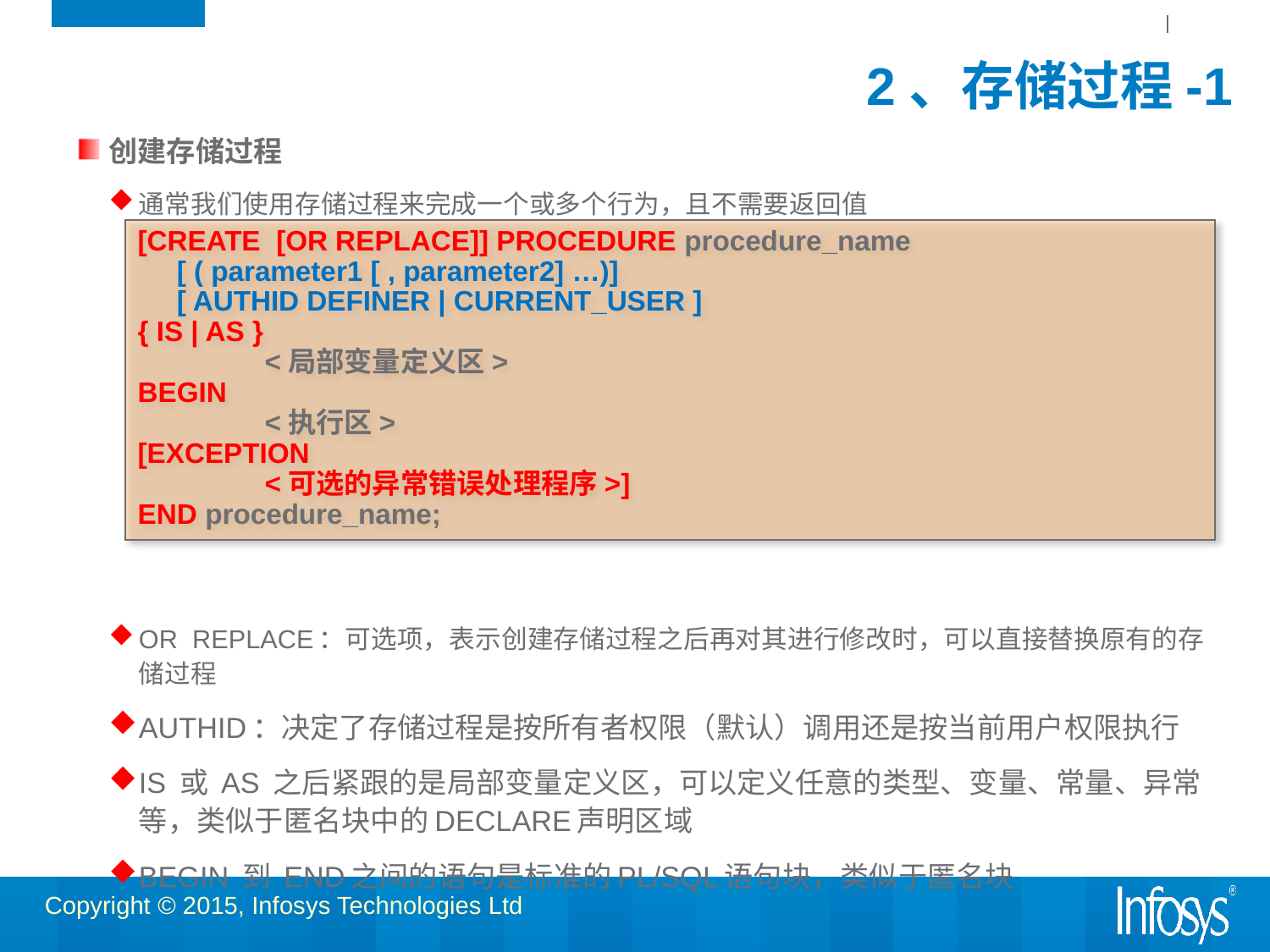

# 2、存储过程-1
创建存储过程
通常我们使用存储过程来完成一个或多个行为，且不需要返回值

OR  REPLACE：可选项，表示创建存储过程之后再对其进行修改时，可以直接替换原有的存储过程
AUTHID：决定了存储过程是按所有者权限（默认）调用还是按当前用户权限执行
IS 或 AS 之后紧跟的是局部变量定义区，可以定义任意的类型、变量、常量、异常等，类似于匿名块中的DECLARE声明区域
BEGIN 到 END之间的语句是标准的PL/SQL语句块，类似于匿名块
[CREATE  [OR REPLACE]] PROCEDURE procedure_name
     [ ( parameter1 [ , parameter2] …)]
     [ AUTHID DEFINER | CURRENT_USER ]
{ IS | AS }
	<局部变量定义区>
BEGIN
	<执行区>
[EXCEPTION
	<可选的异常错误处理程序>]
END procedure_name;